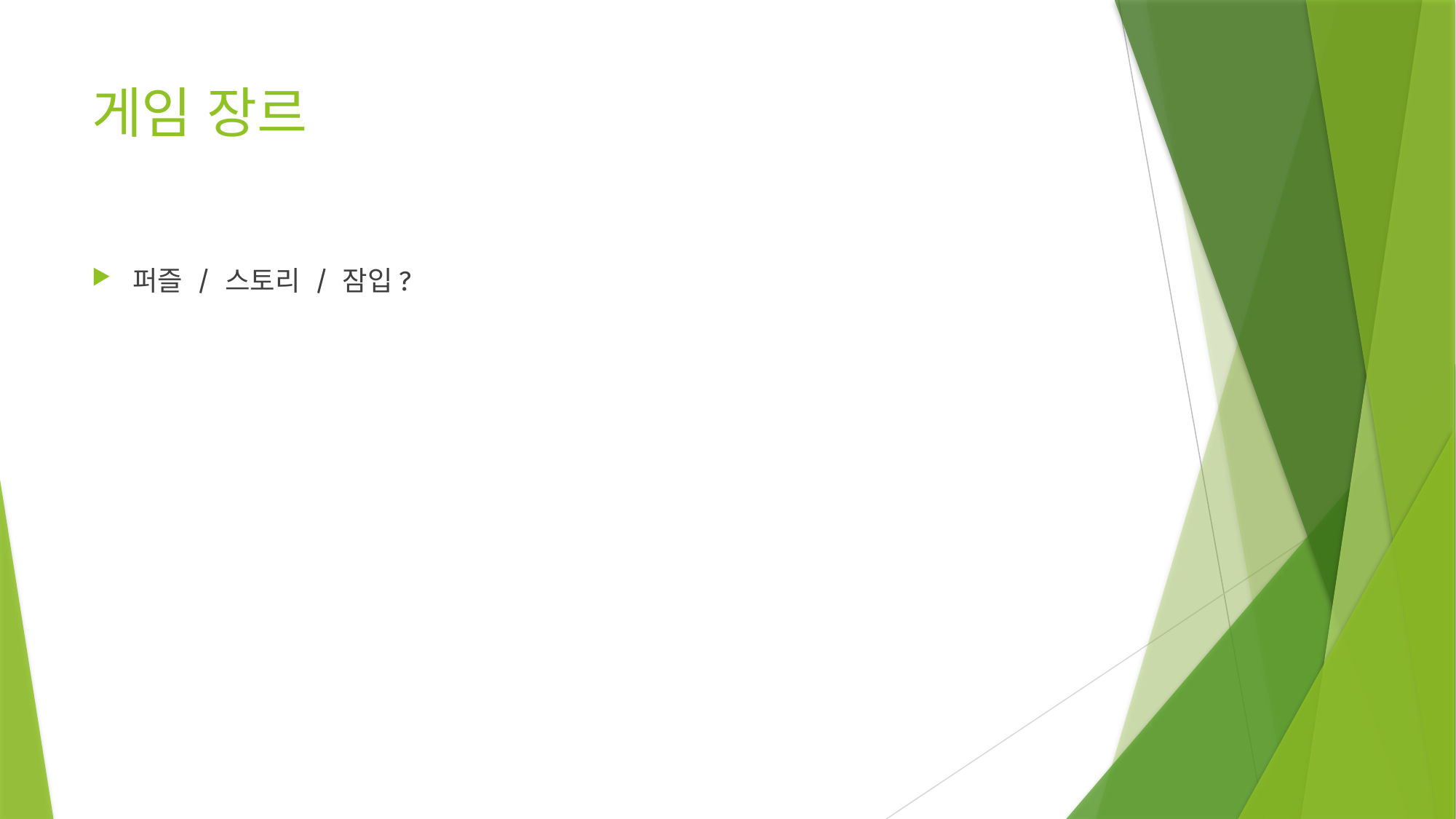

# 게임 장르
퍼즐 / 스토리 / 잠입?